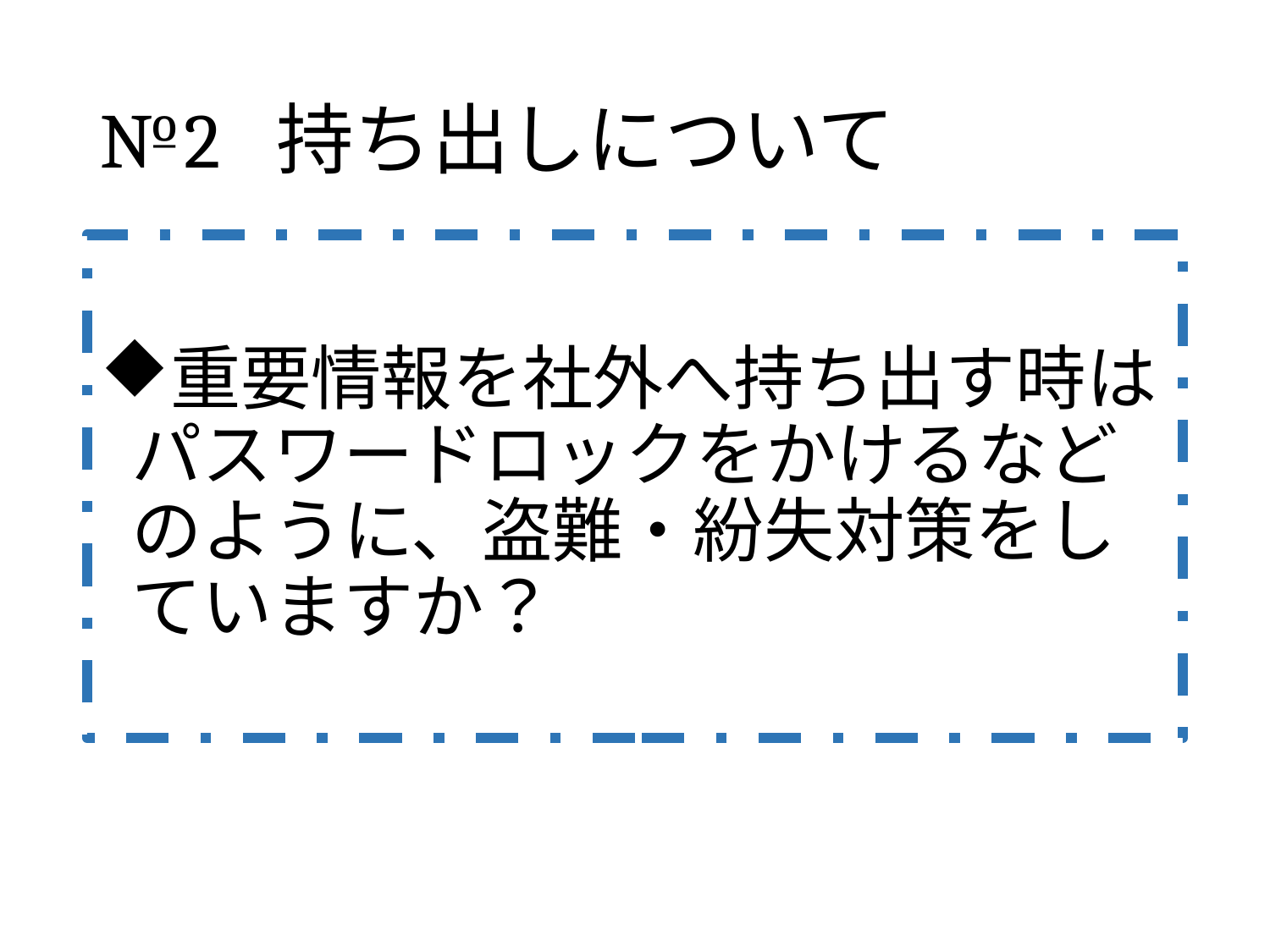

# №2  持ち出しについて

重要情報を社外へ持ち出す時はパスワードロックをかけるなどのように、盗難・紛失対策をしていますか？